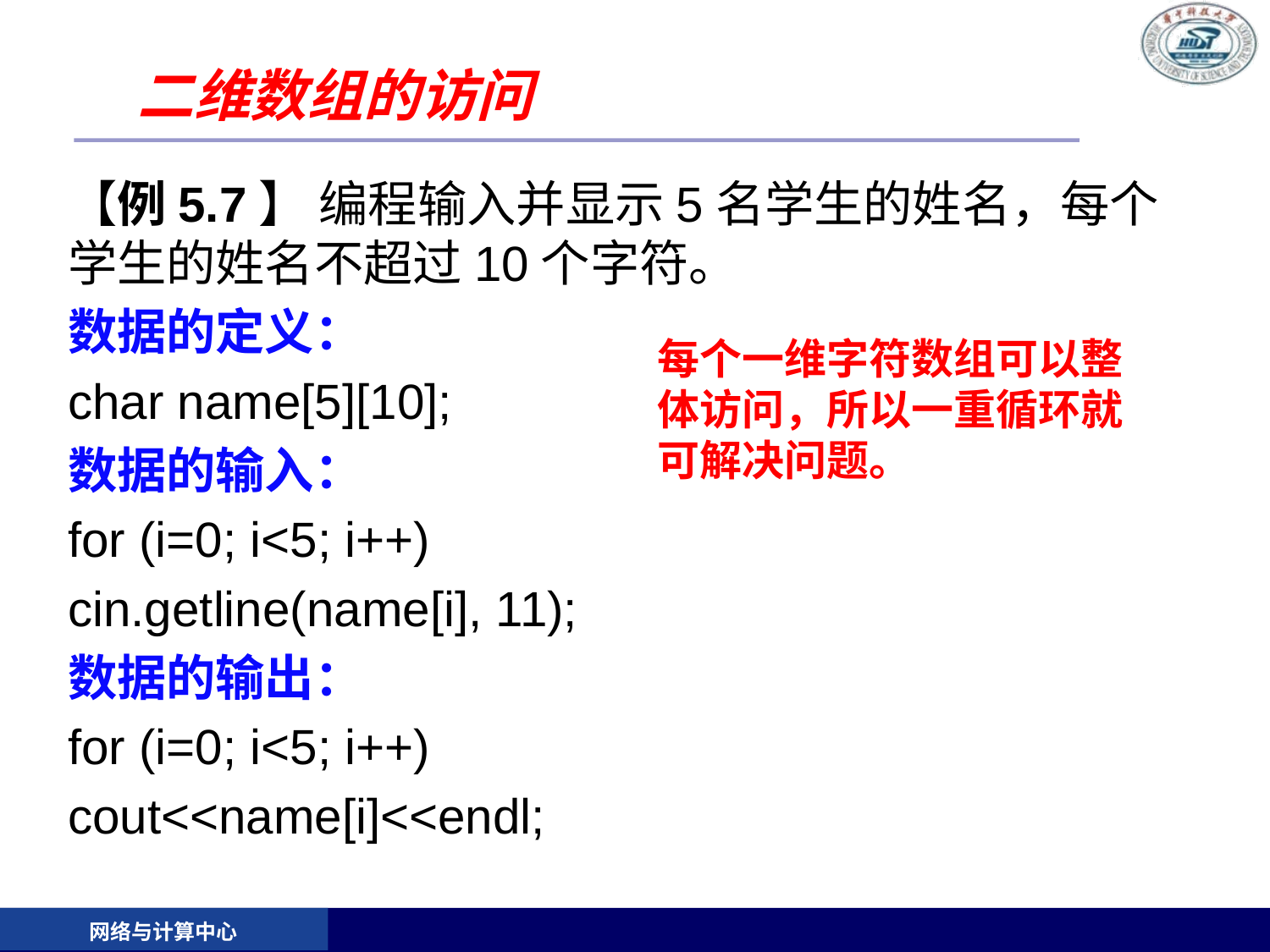

# 二维数组的访问
【例5.7】 编程输入并显示5名学生的姓名，每个学生的姓名不超过10个字符。
数据的定义：
char name[5][10];
数据的输入：
for (i=0; i<5; i++)
cin.getline(name[i], 11);
数据的输出：
for (i=0; i<5; i++)
cout<<name[i]<<endl;

每个一维字符数组可以整体访问，所以一重循环就可解决问题。
网络与计算中心